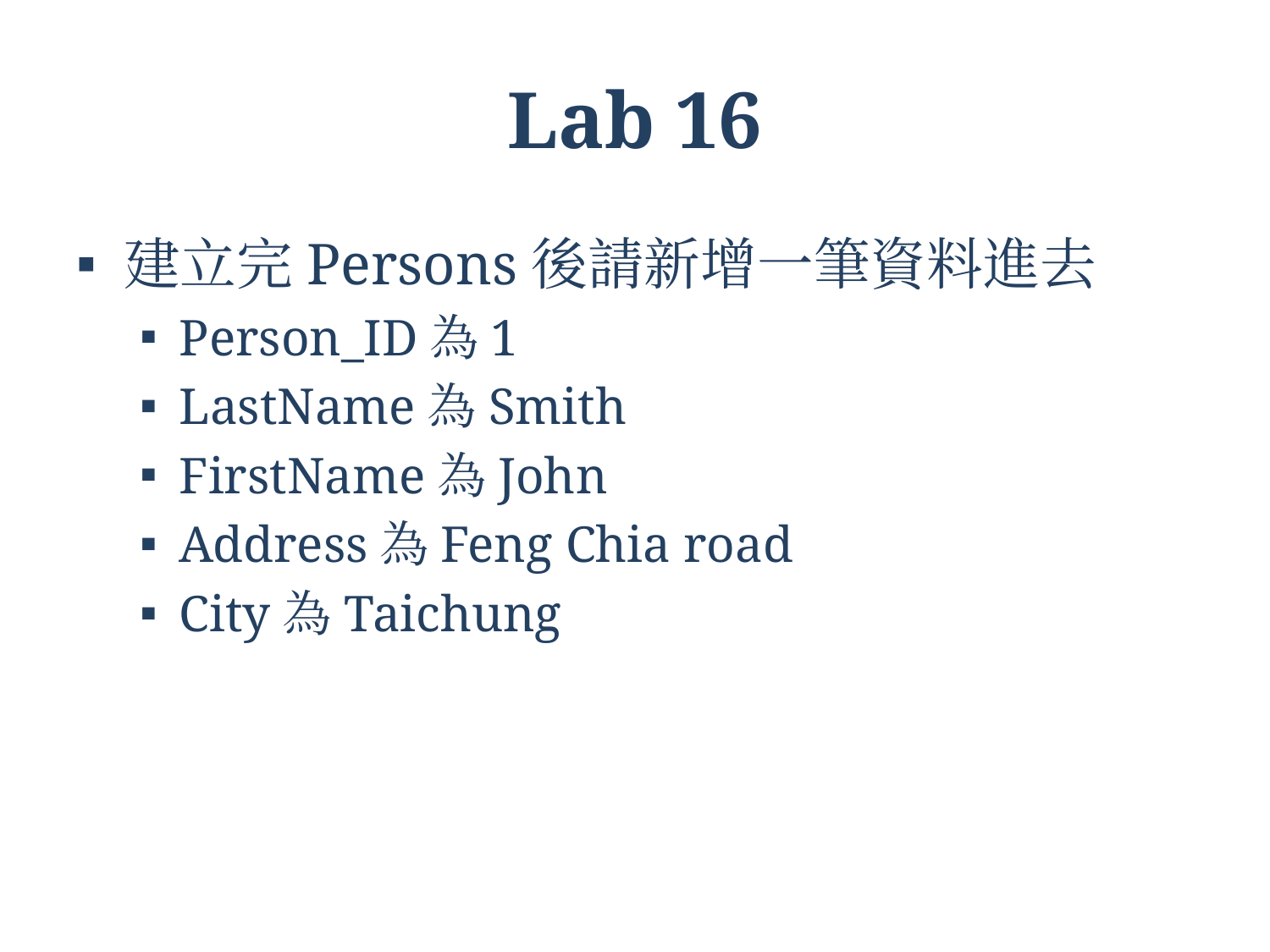

# Lab 16
建立完Persons後請新增一筆資料進去
Person_ID為1
LastName為Smith
FirstName為John
Address為Feng Chia road
City為Taichung